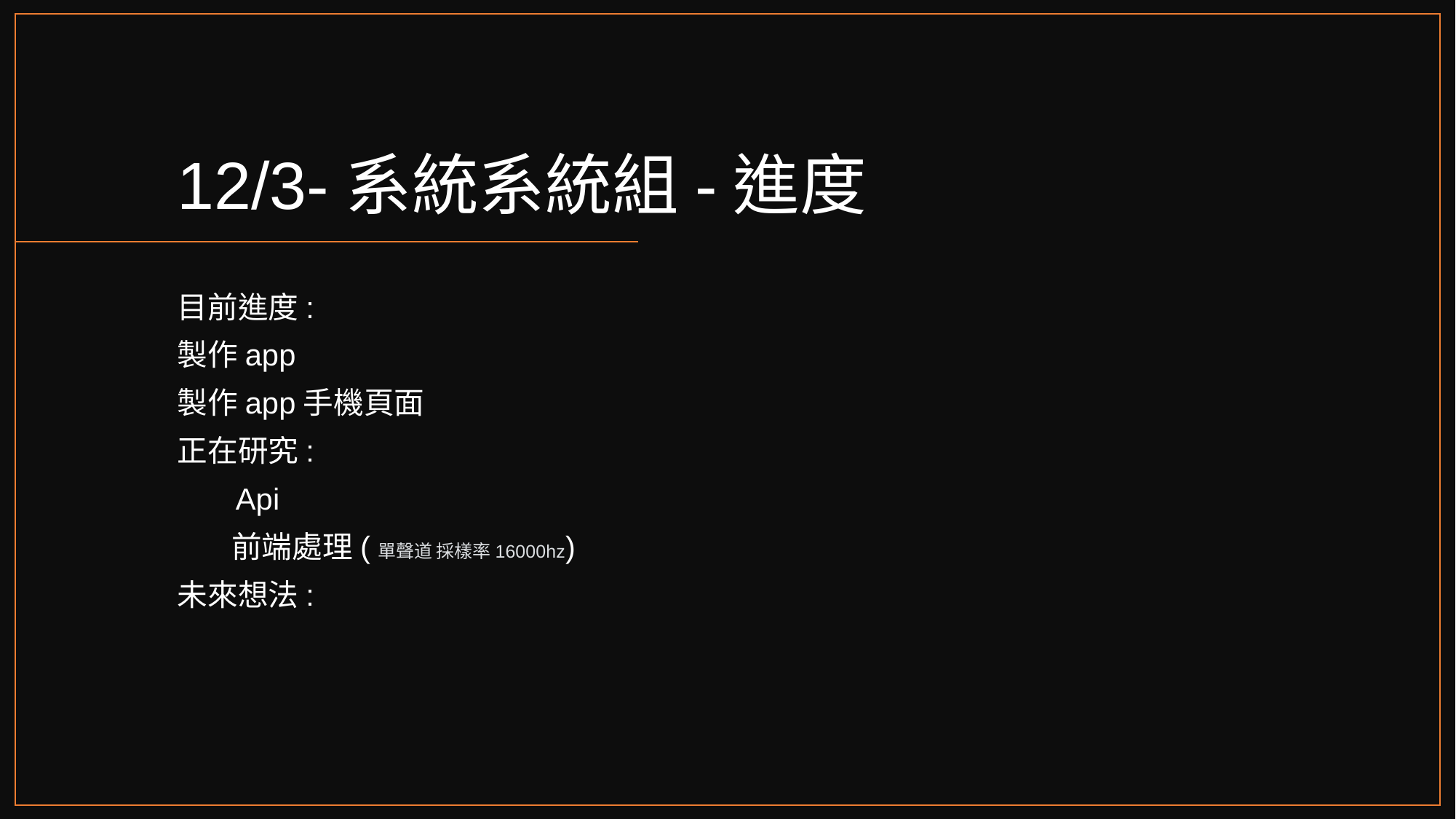

# 12/3-系統系統組-進度
目前進度:
製作app
製作app手機頁面
正在研究:
       Api
       前端處理(單聲道 採樣率16000hz)
未來想法: